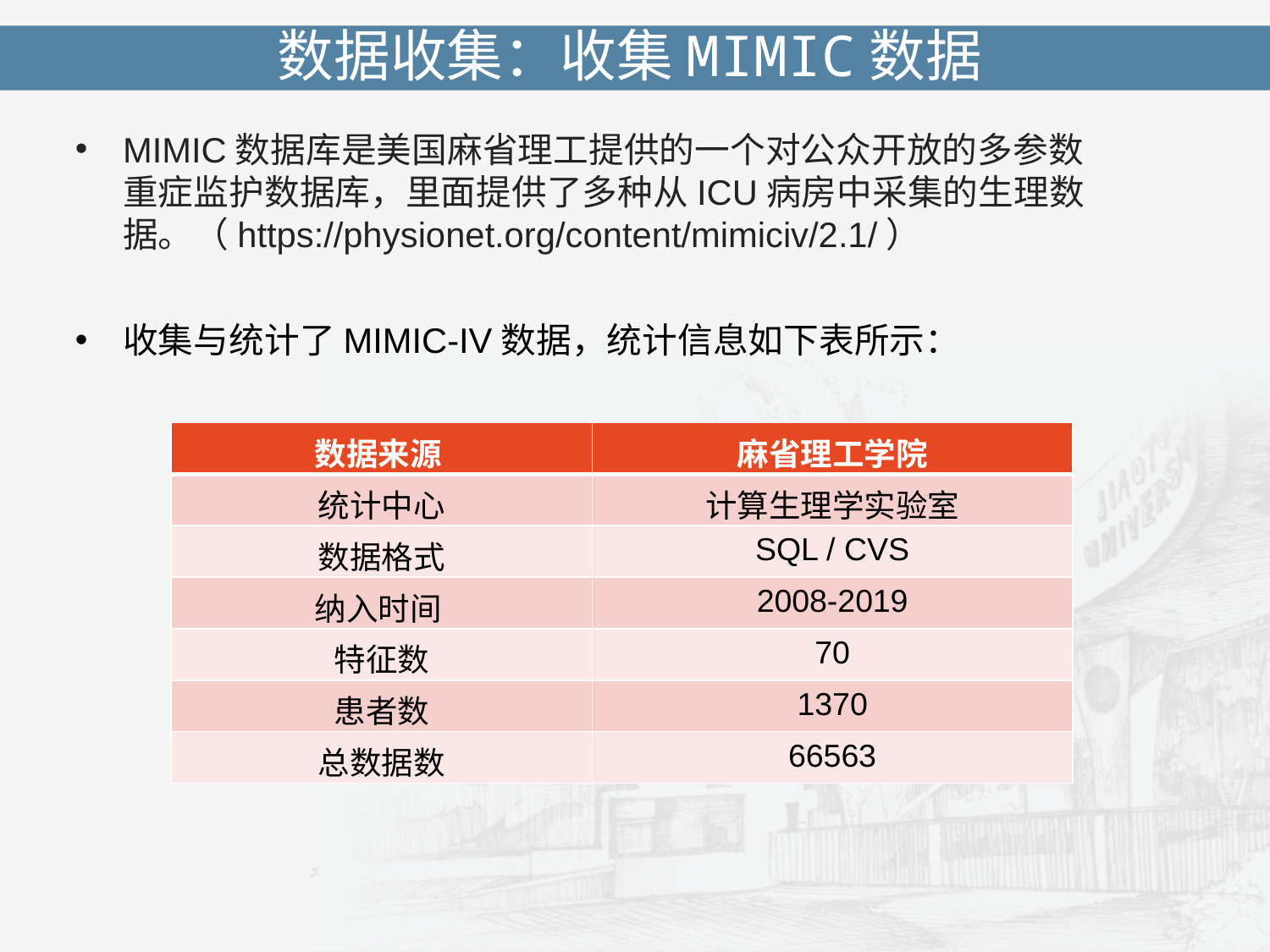

数据收集：收集MIMIC数据
MIMIC数据库是美国麻省理工提供的一个对公众开放的多参数重症监护数据库，里面提供了多种从ICU病房中采集的生理数据。（https://physionet.org/content/mimiciv/2.1/）
收集与统计了MIMIC-IV数据，统计信息如下表所示：
| 数据来源 | 麻省理工学院 |
| --- | --- |
| 统计中心 | 计算生理学实验室 |
| 数据格式 | SQL / CVS |
| 纳入时间 | 2008-2019 |
| 特征数 | 70 |
| 患者数 | 1370 |
| 总数据数 | 66563 |